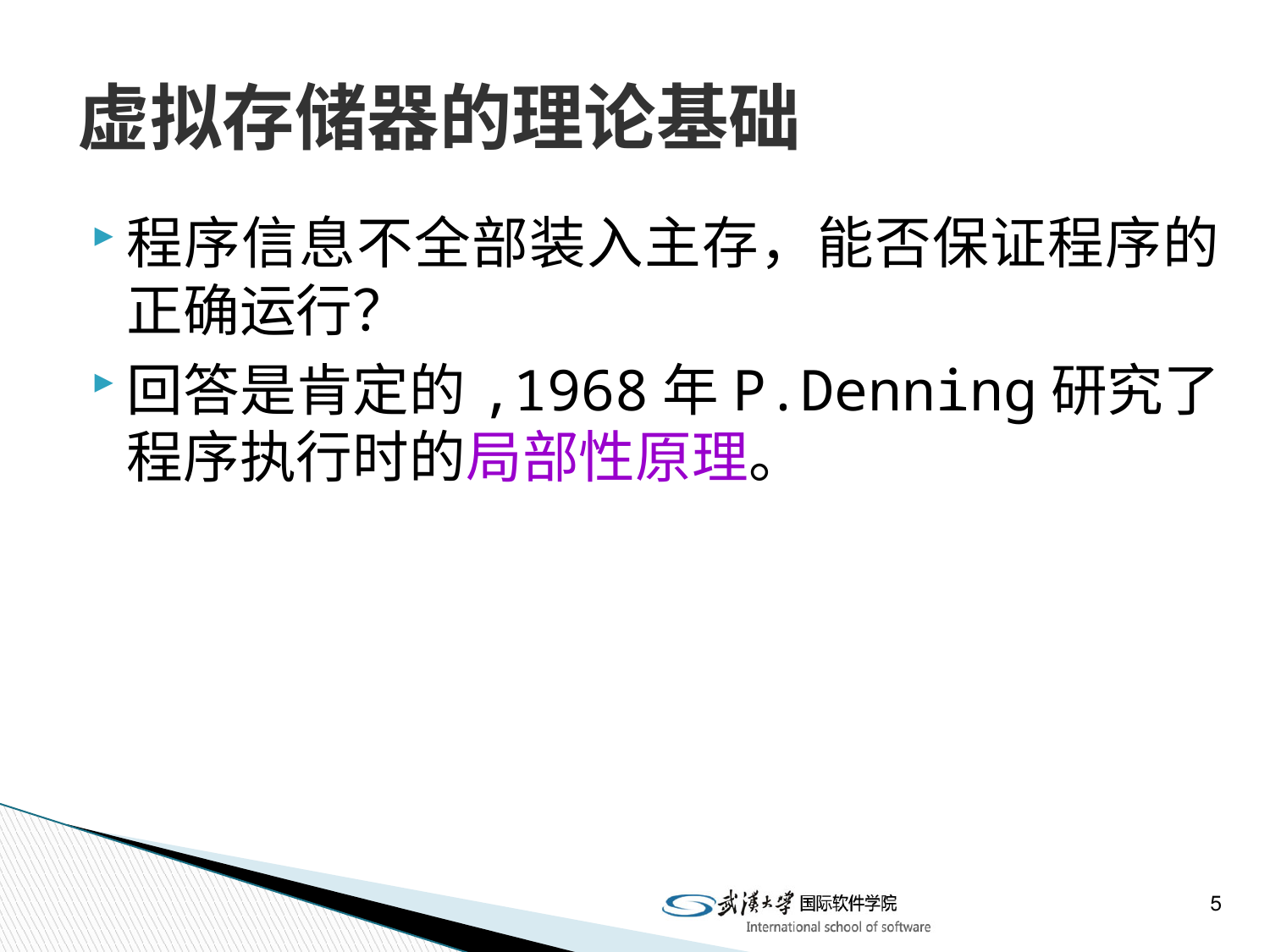

# 虚拟存储器的理论基础
程序信息不全部装入主存，能否保证程序的正确运行？
回答是肯定的,1968年P.Denning研究了程序执行时的局部性原理。